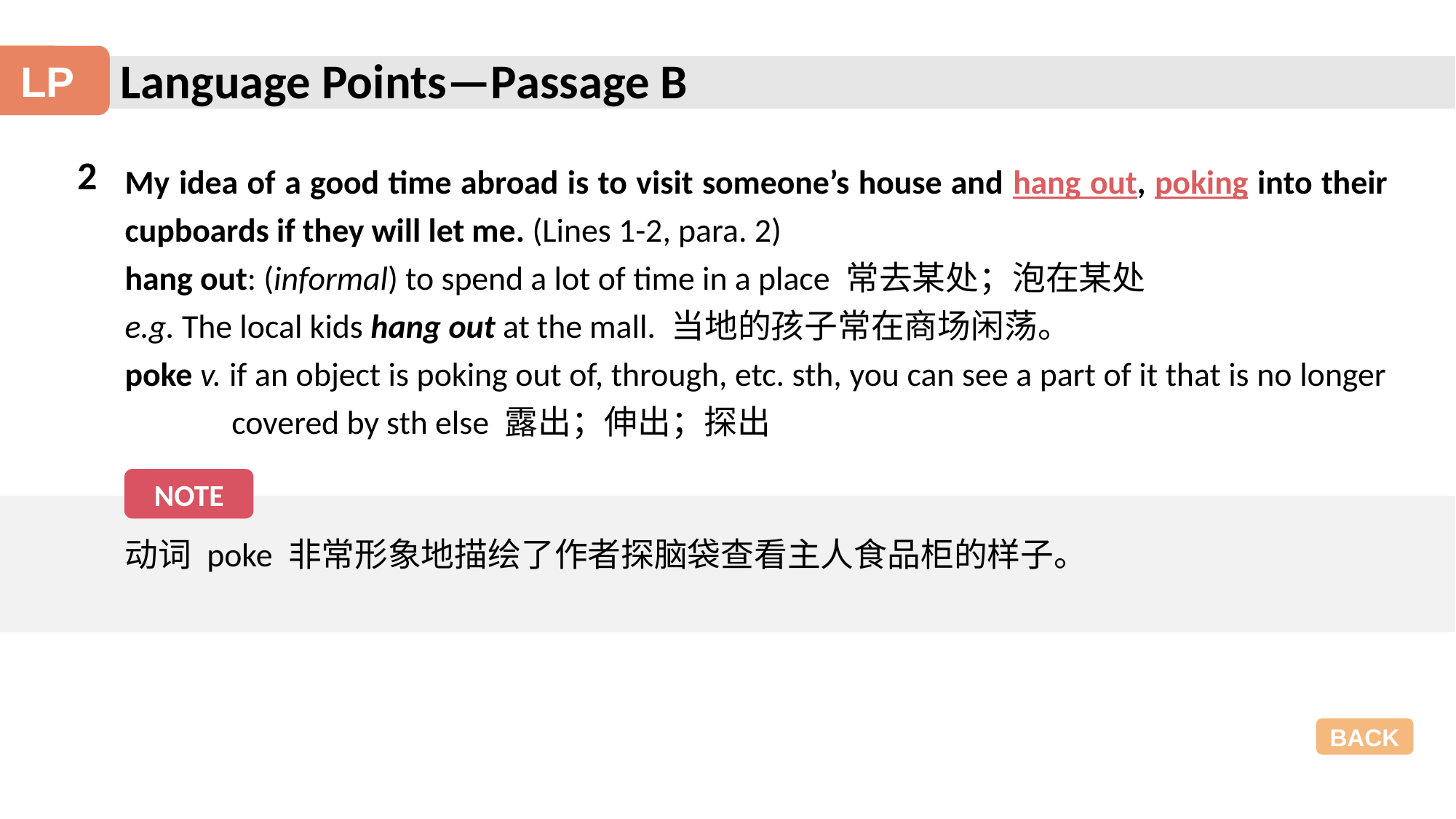

Language Points—Passage B
LP

2
My idea of a good time abroad is to visit someone’s house and hang out, poking into their cupboards if they will let me. (Lines 1-2, para. 2)
hang out: (informal) to spend a lot of time in a place 常去某处；泡在某处
e.g. The local kids hang out at the mall. 当地的孩子常在商场闲荡。
poke v. if an object is poking out of, through, etc. sth, you can see a part of it that is no longer covered by sth else 露出；伸出；探出
NOTE

动词 poke 非常形象地描绘了作者探脑袋查看主人食品柜的样子。
BACK